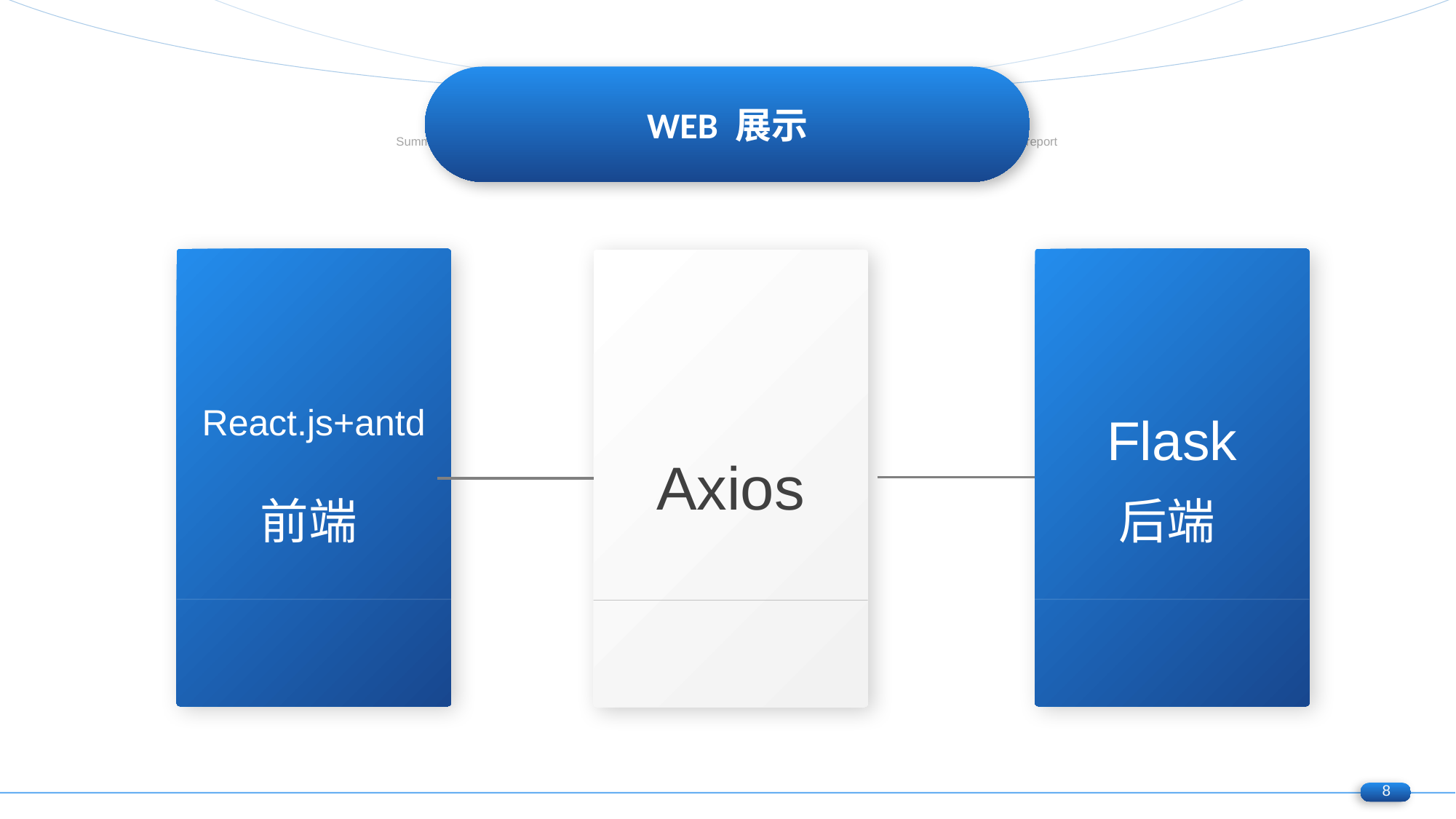

WEB 展示

React.js+antd
前端

Flask
后端

Axios